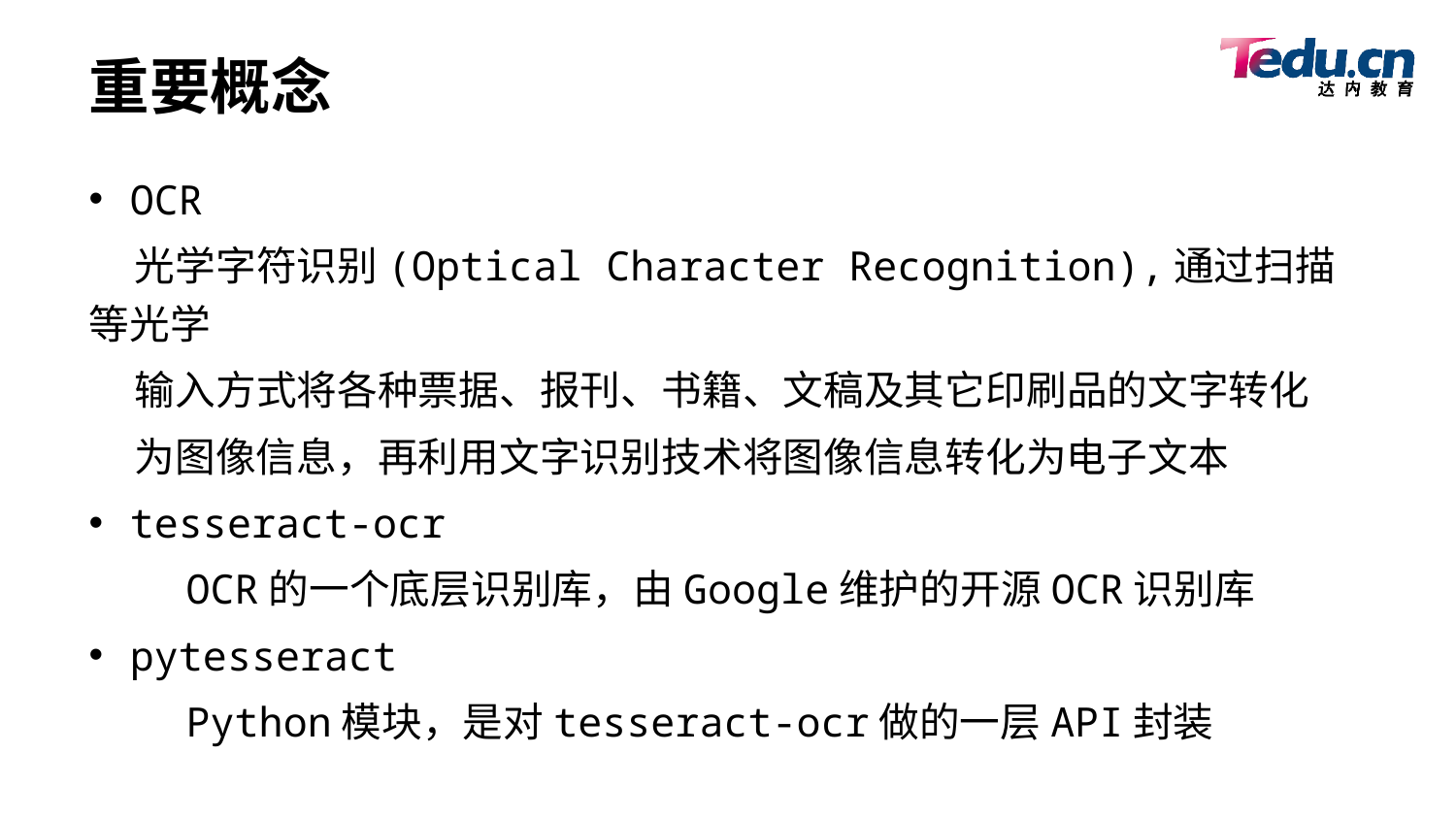

# 重要概念
OCR
    光学字符识别(Optical Character Recognition),通过扫描等光学
    输入方式将各种票据、报刊、书籍、文稿及其它印刷品的文字转化
    为图像信息，再利用文字识别技术将图像信息转化为电子文本
tesseract-ocr
    OCR的一个底层识别库，由Google维护的开源OCR识别库
pytesseract
    Python模块，是对tesseract-ocr做的一层API封装